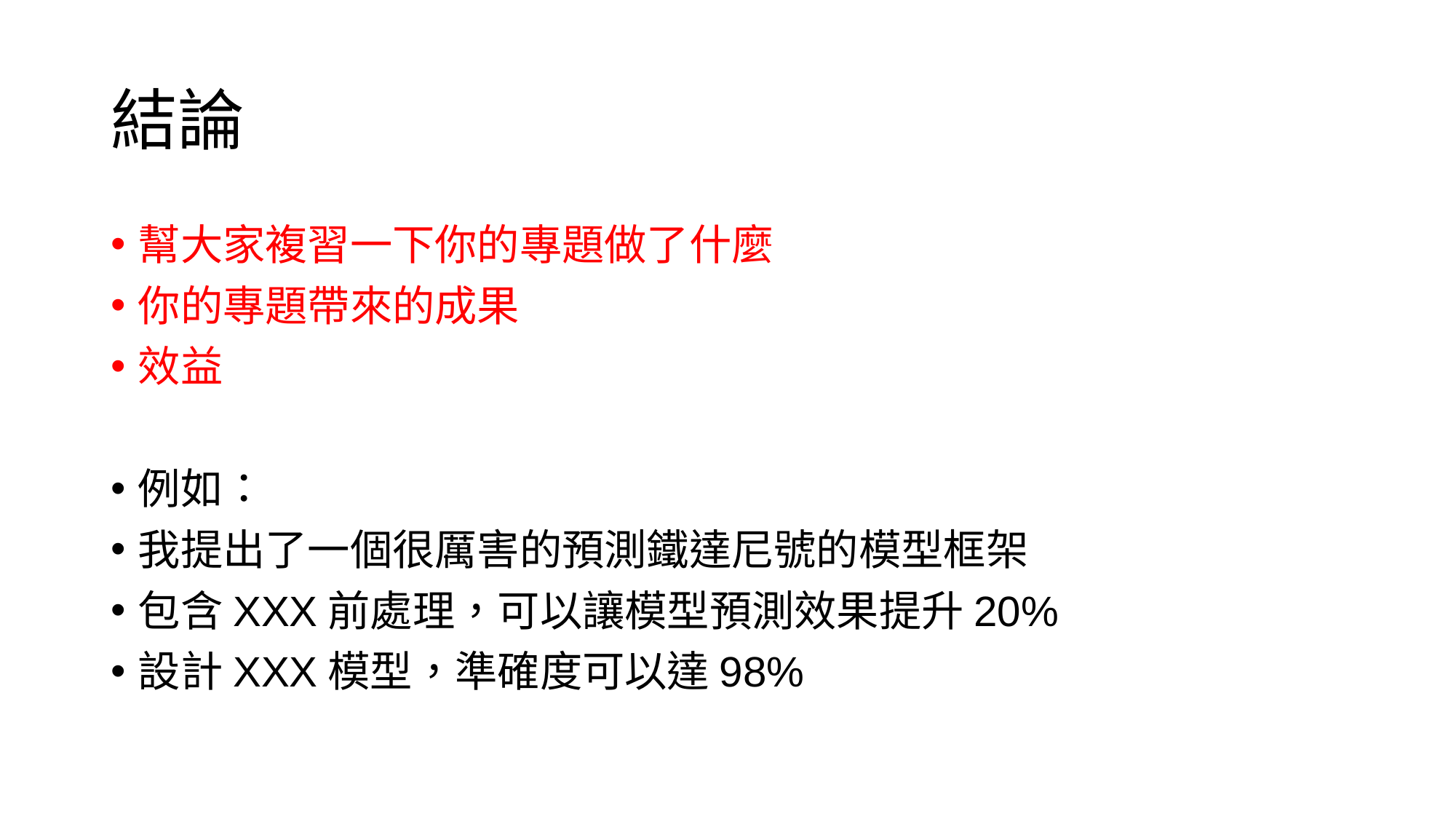

# 結論
幫大家複習一下你的專題做了什麼
你的專題帶來的成果
效益

例如：
我提出了一個很厲害的預測鐵達尼號的模型框架
包含XXX前處理，可以讓模型預測效果提升20%
設計XXX模型，準確度可以達98%